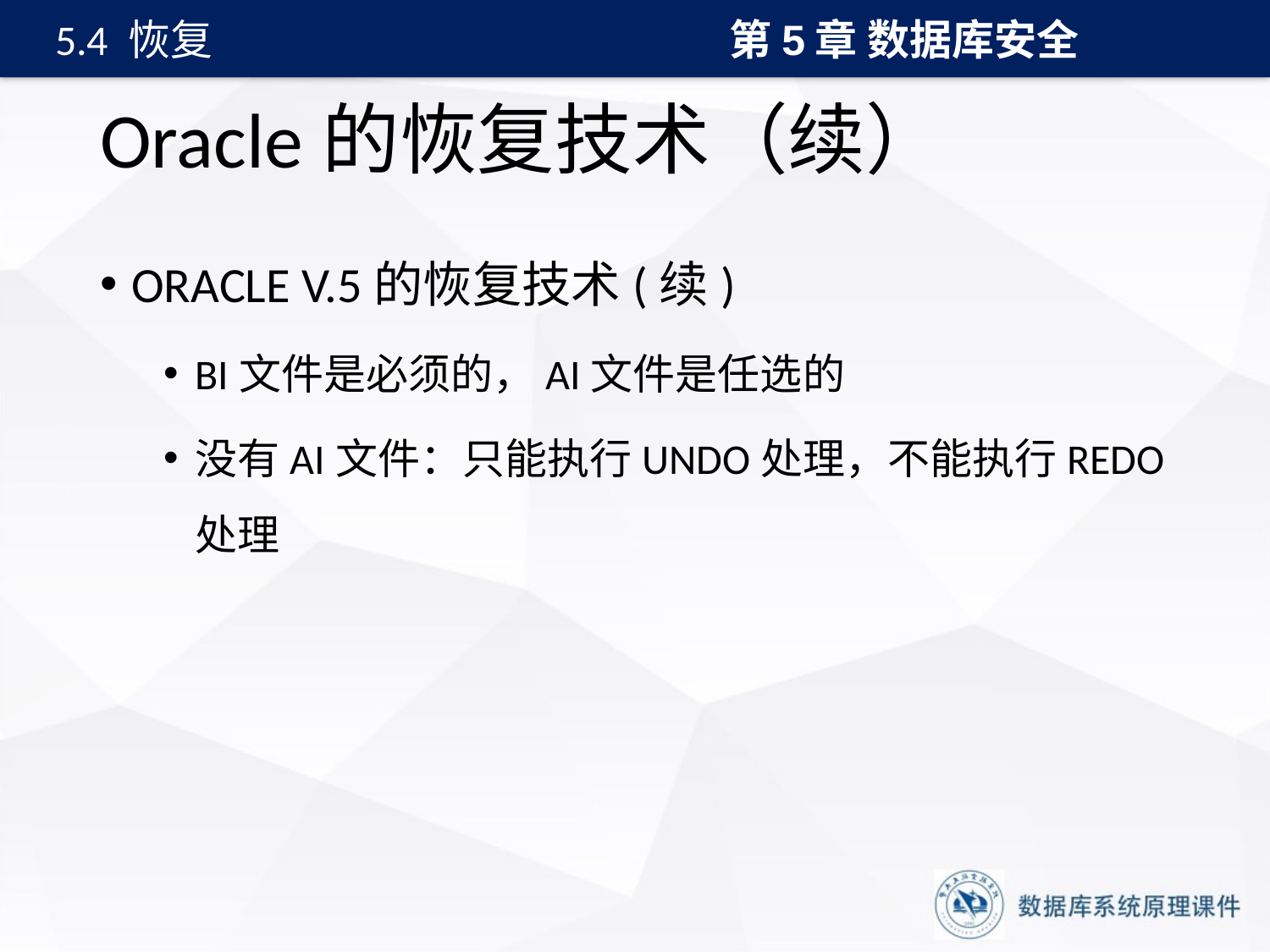

第5章 数据库安全
5.4 恢复
# Oracle的恢复技术（续）
ORACLE V.5的恢复技术(续)
BI文件是必须的，AI文件是任选的
没有AI文件：只能执行UNDO处理，不能执行REDO处理